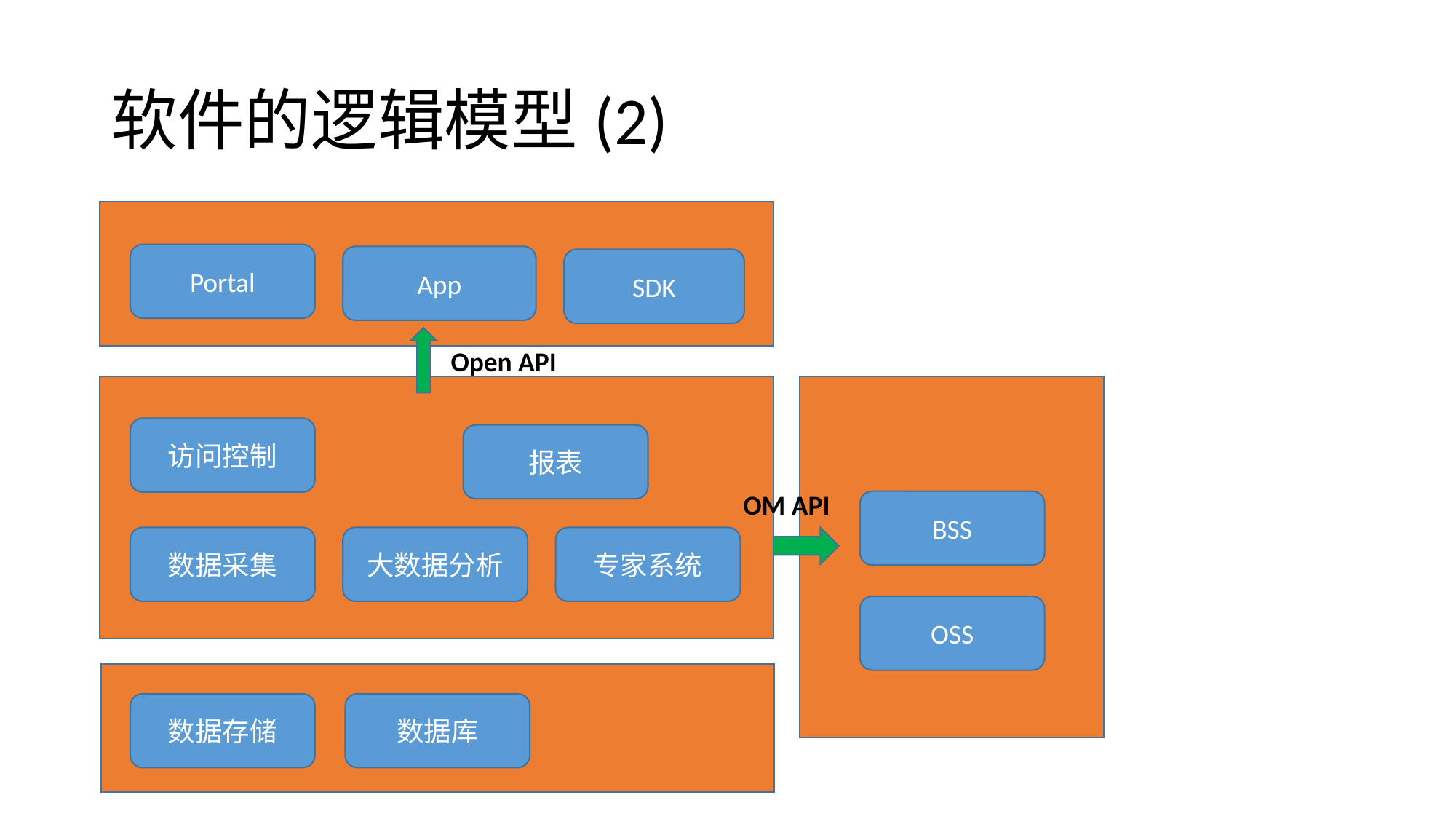

# 软件的逻辑模型(2)

Portal
App
SDK

Open API

访问控制
报表
OM API
BSS
专家系统

数据采集
大数据分析
OSS
数据存储
数据库